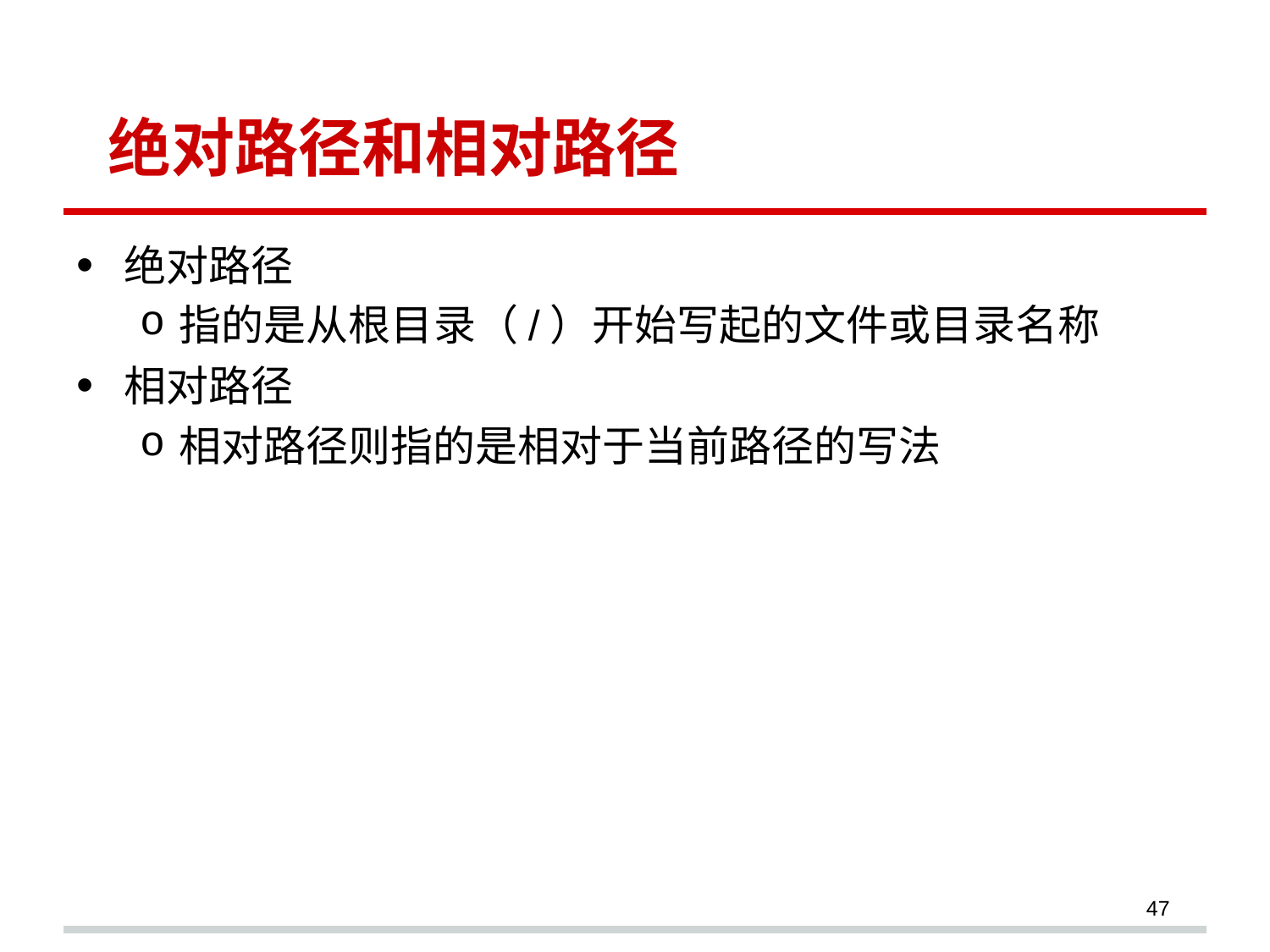

# 绝对路径和相对路径
绝对路径
指的是从根目录（/）开始写起的文件或目录名称
相对路径
相对路径则指的是相对于当前路径的写法
47